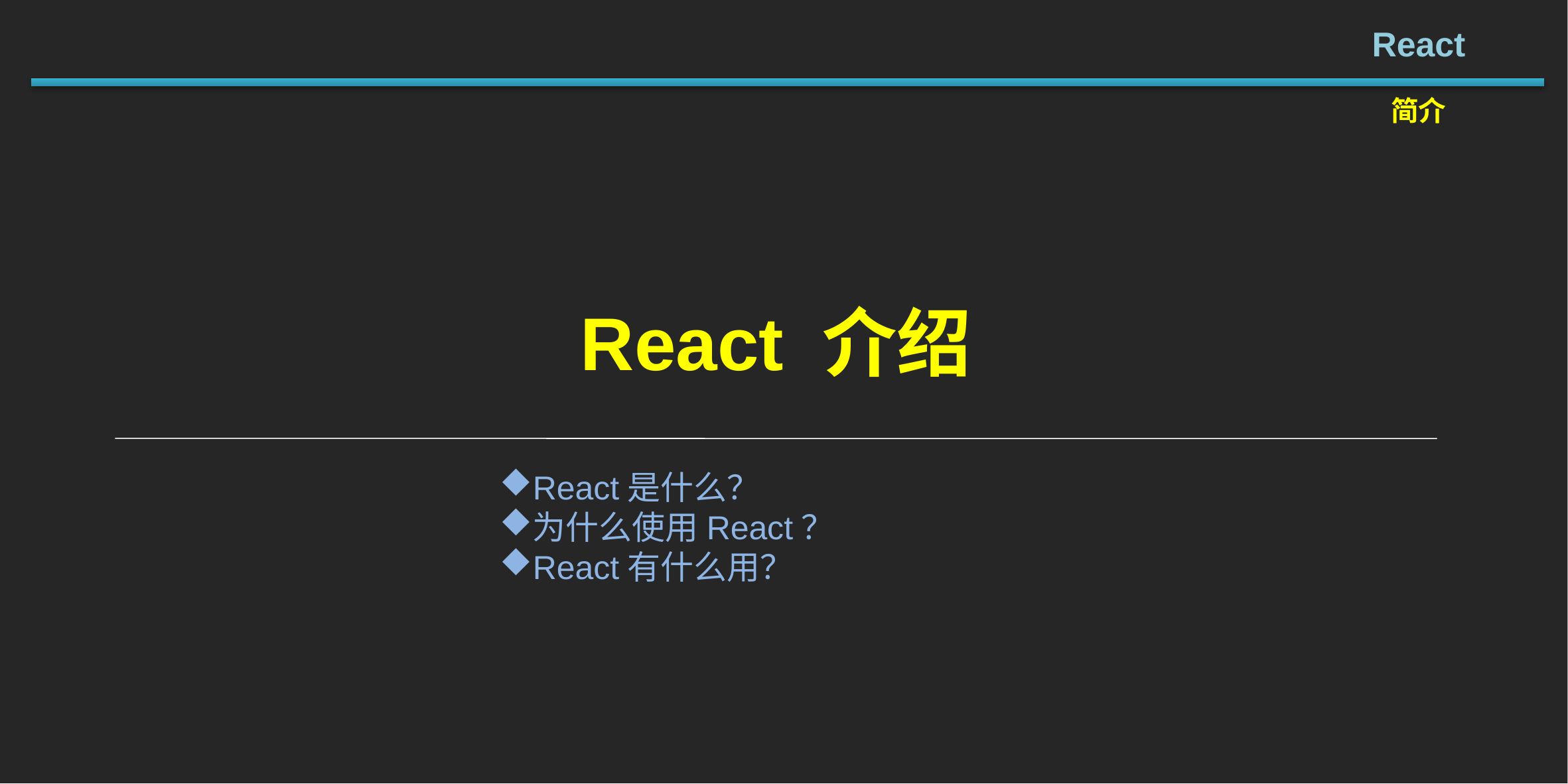

# React

简介
React 介绍
React是什么？
为什么使用React？
React有什么用？